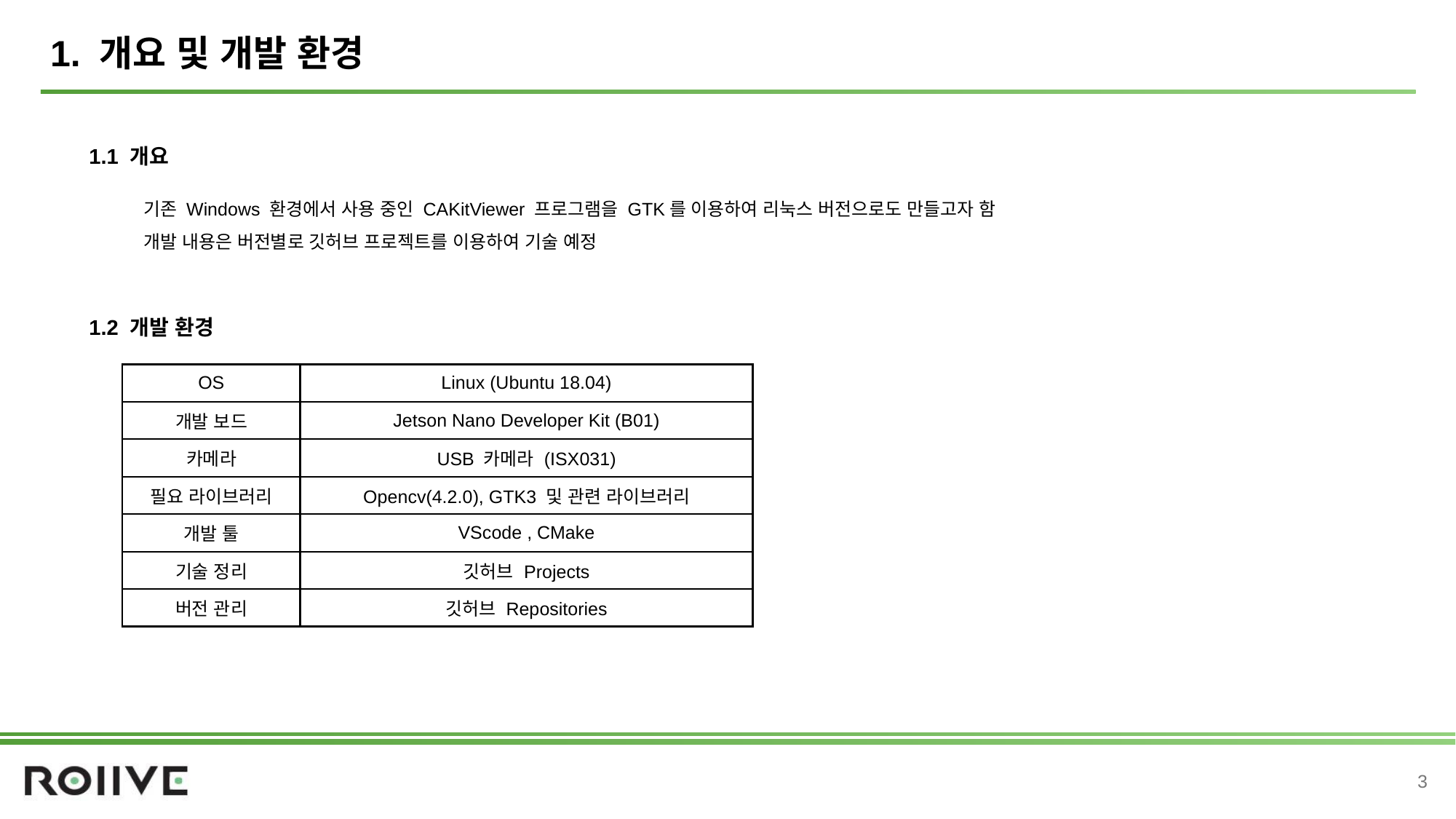

# 1. 개요 및 개발 환경
1.1 개요

기존 Windows 환경에서 사용 중인 CAKitViewer 프로그램을 GTK를 이용하여 리눅스 버전으로도 만들고자 함
개발 내용은 버전별로 깃허브 프로젝트를 이용하여 기술 예정

1.2 개발 환경
| OS | Linux (Ubuntu 18.04) |
| --- | --- |
| 개발 보드 | Jetson Nano Developer Kit (B01) |
| 카메라 | USB 카메라 (ISX031) |
| 필요 라이브러리 | Opencv(4.2.0), GTK3 및 관련 라이브러리 |
| 개발 툴 | VScode , CMake |
| 기술 정리 | 깃허브 Projects |
| 버전 관리 | 깃허브 Repositories |
3